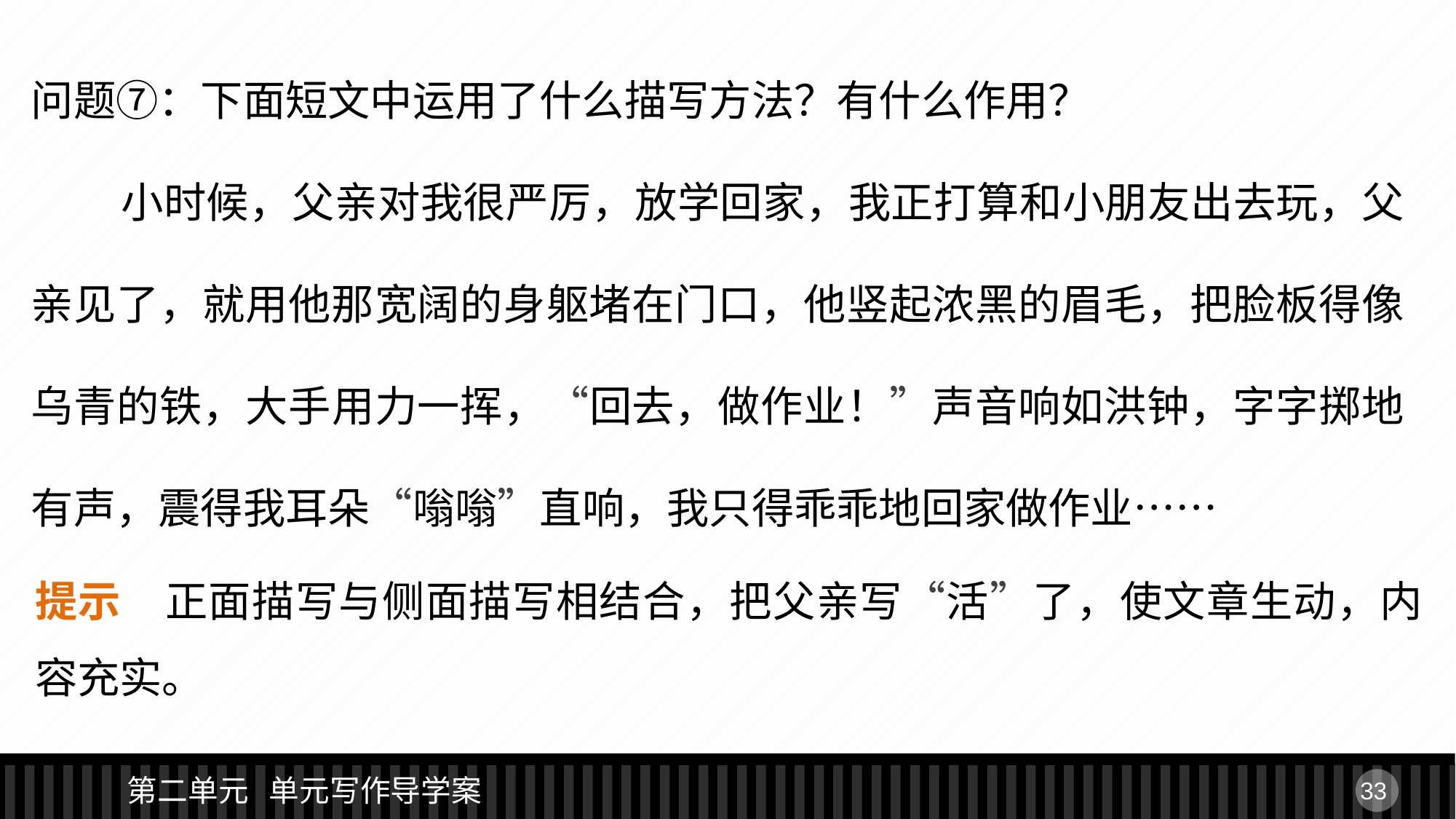

问题⑦：下面短文中运用了什么描写方法？有什么作用？
        小时候，父亲对我很严厉，放学回家，我正打算和小朋友出去玩，父亲见了，就用他那宽阔的身躯堵在门口，他竖起浓黑的眉毛，把脸板得像乌青的铁，大手用力一挥，“回去，做作业！”声音响如洪钟，字字掷地有声，震得我耳朵“嗡嗡”直响，我只得乖乖地回家做作业……
提示　正面描写与侧面描写相结合，把父亲写“活”了，使文章生动，内容充实。